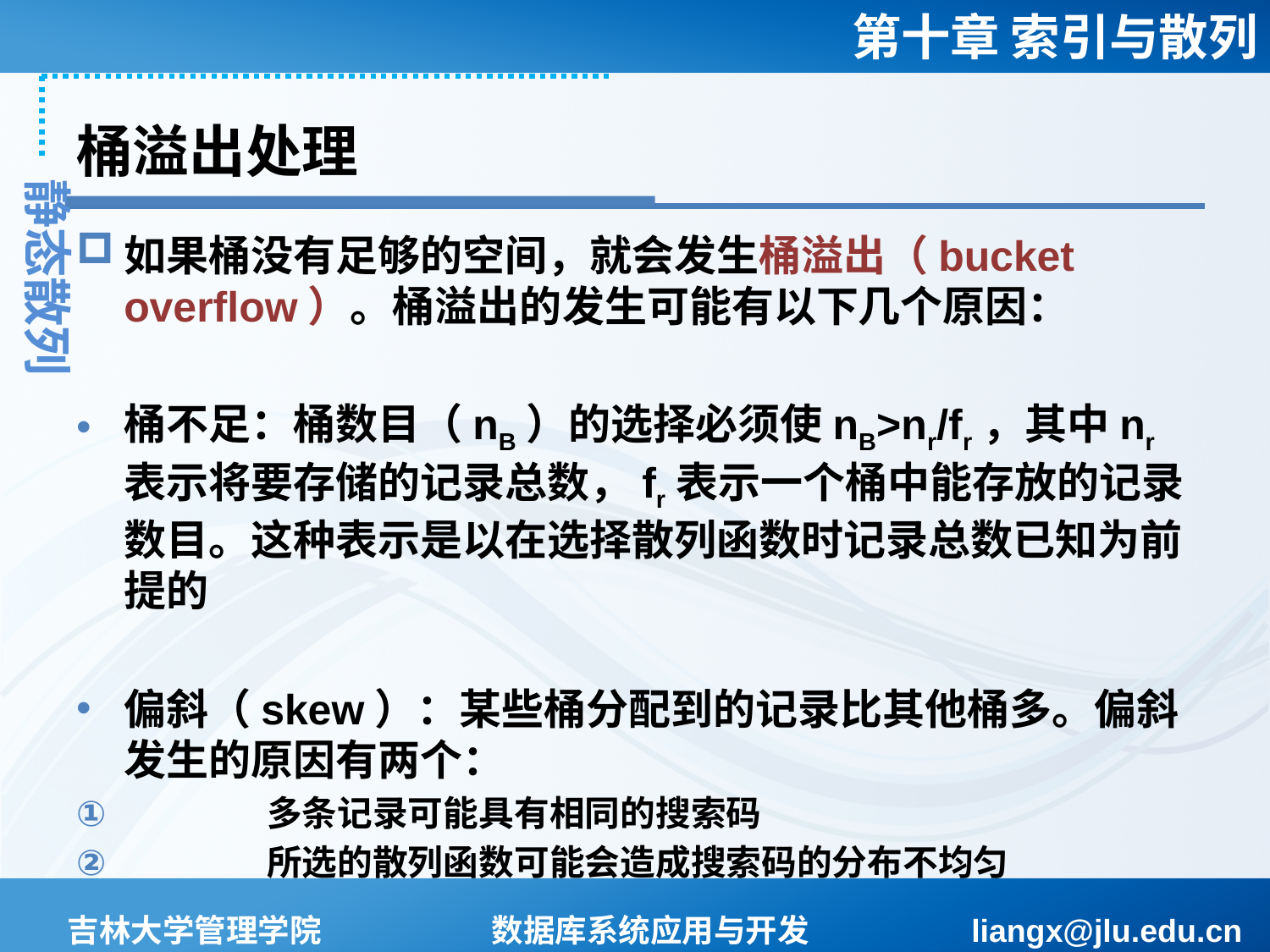

# 桶溢出处理
静态散列

如果桶没有足够的空间，就会发生桶溢出（bucket overflow）。桶溢出的发生可能有以下几个原因：

桶不足：桶数目（nB）的选择必须使nB>nr/fr，其中nr表示将要存储的记录总数，fr表示一个桶中能存放的记录数目。这种表示是以在选择散列函数时记录总数已知为前提的

偏斜（skew）：某些桶分配到的记录比其他桶多。偏斜发生的原因有两个：
	多条记录可能具有相同的搜索码
	所选的散列函数可能会造成搜索码的分布不均匀